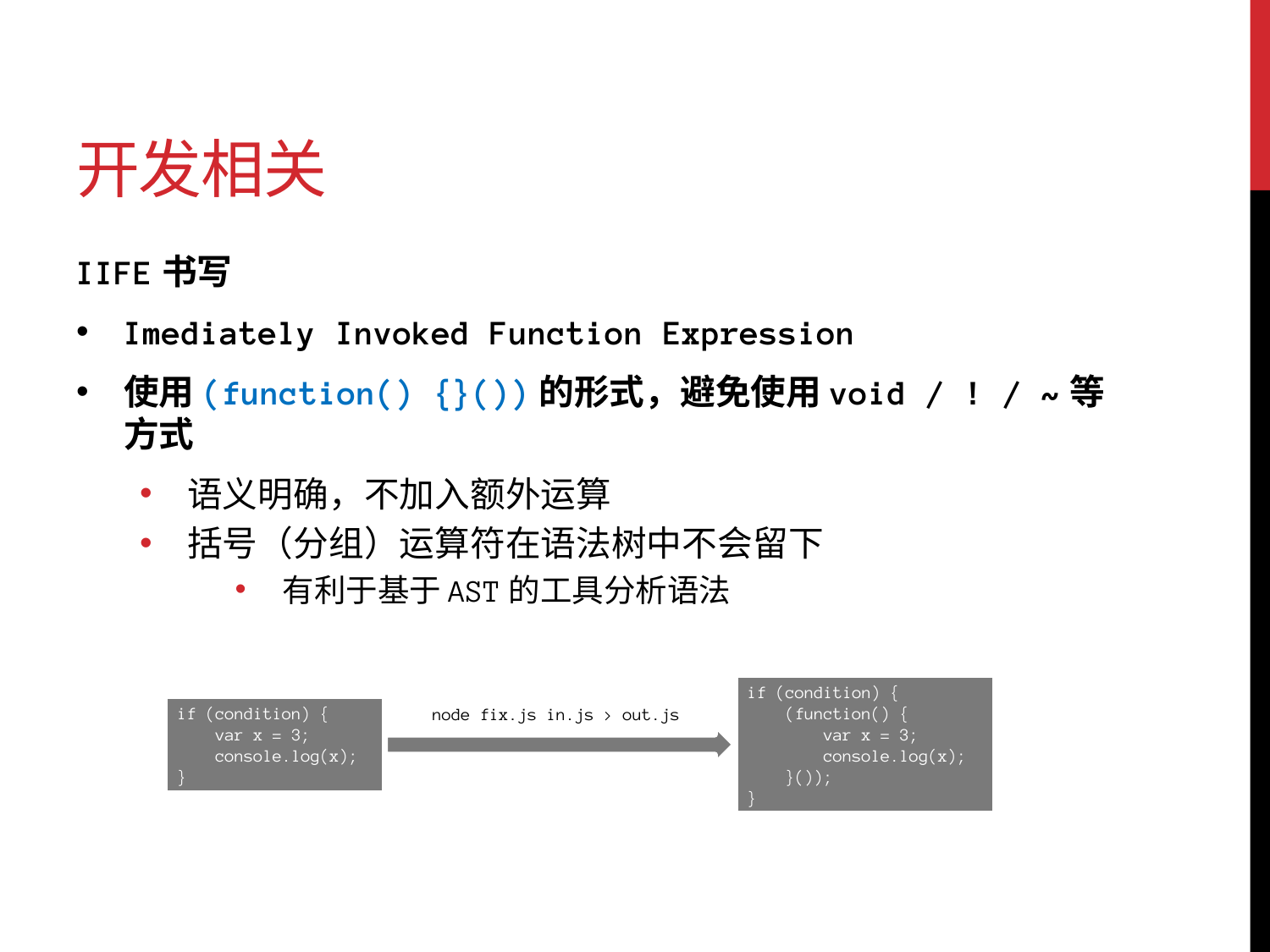

# 开发相关
IIFE书写
Imediately Invoked Function Expression
使用(function() {}())的形式，避免使用void / ! / ~等方式
语义明确，不加入额外运算
括号（分组）运算符在语法树中不会留下
有利于基于AST的工具分析语法
if (condition) {
    (function() {
        var x = 3;
        console.log(x);
    }());
}
if (condition) {
    var x = 3;
    console.log(x);
}
node fix.js in.js > out.js